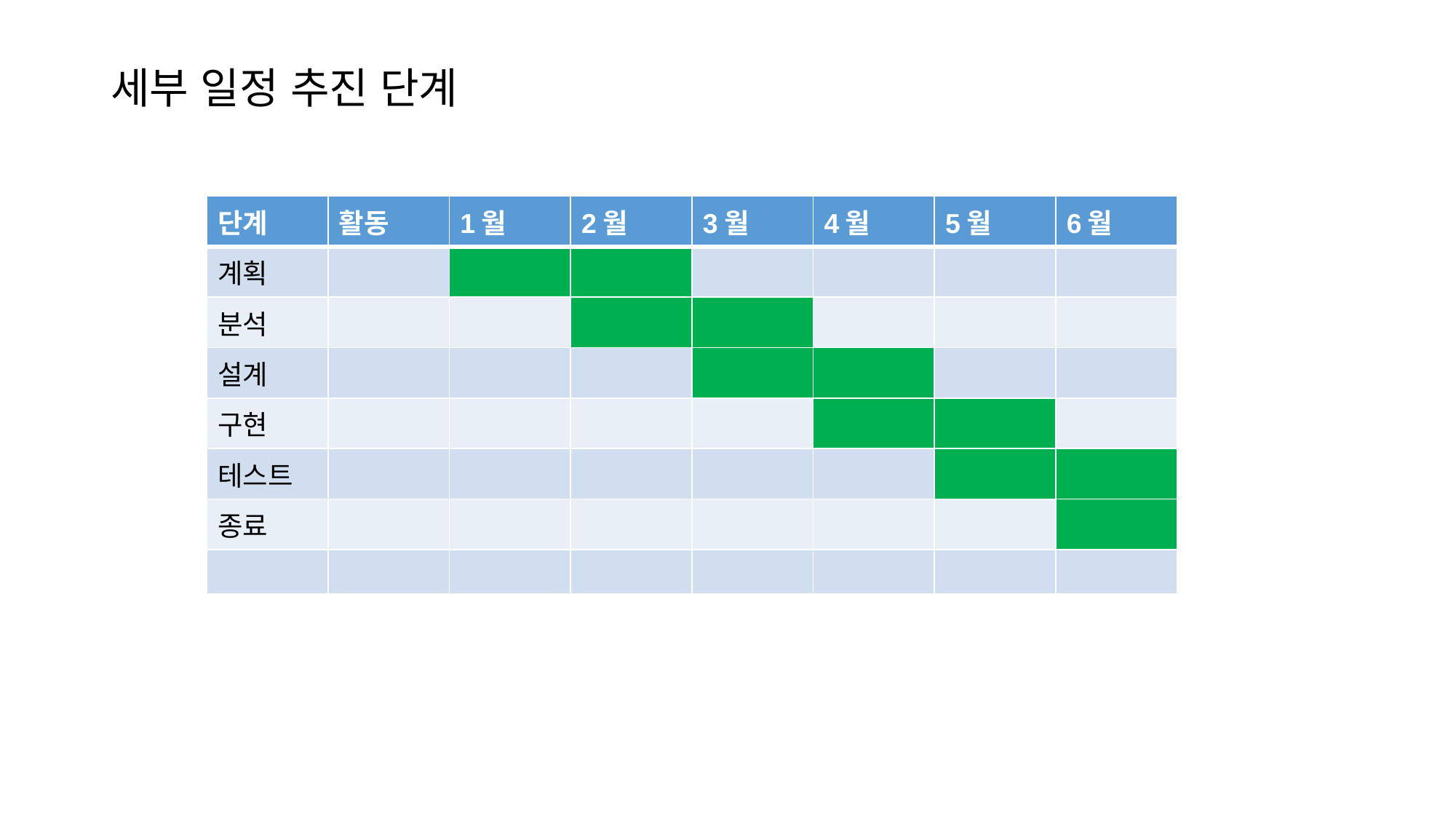

세부 일정 추진 단계

| 단계 | 활동 | 1월 | 2월 | 3월 | 4월 | 5월 | 6월 |
| --- | --- | --- | --- | --- | --- | --- | --- |
| 계획 |  |  |  |  |  |  |  |
| 분석 |  |  |  |  |  |  |  |
| 설계 |  |  |  |  |  |  |  |
| 구현 |  |  |  |  |  |  |  |
| 테스트 |  |  |  |  |  |  |  |
| 종료 |  |  |  |  |  |  |  |
|  |  |  |  |  |  |  |  |